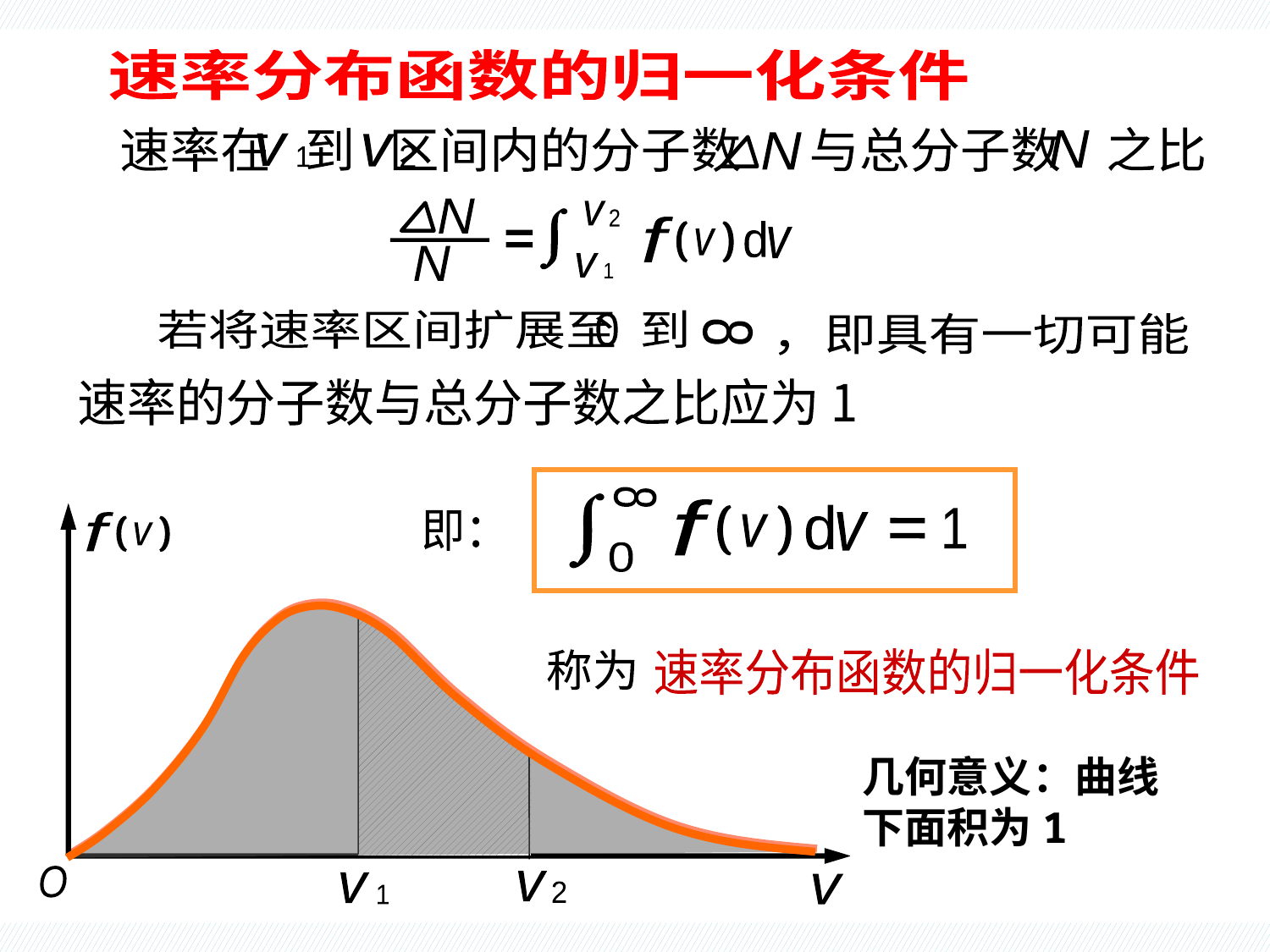

归一化条件
速率分布函数的归一化条件
速率在   到   区间内的分子数      与总分子数    之比
N
N

v
1
v
2
N

v
2

f

v
d
v

N
v
1
8
若将速率区间扩展至  到
0
，即具有一切可能
速率的分子数与总分子数之比应为 1

8

f

v
d
v
1

0
即：
速率分布函数的归一化条件
称为

f

v

O
v

v
v
2
1
几何意义：曲线
下面积为1